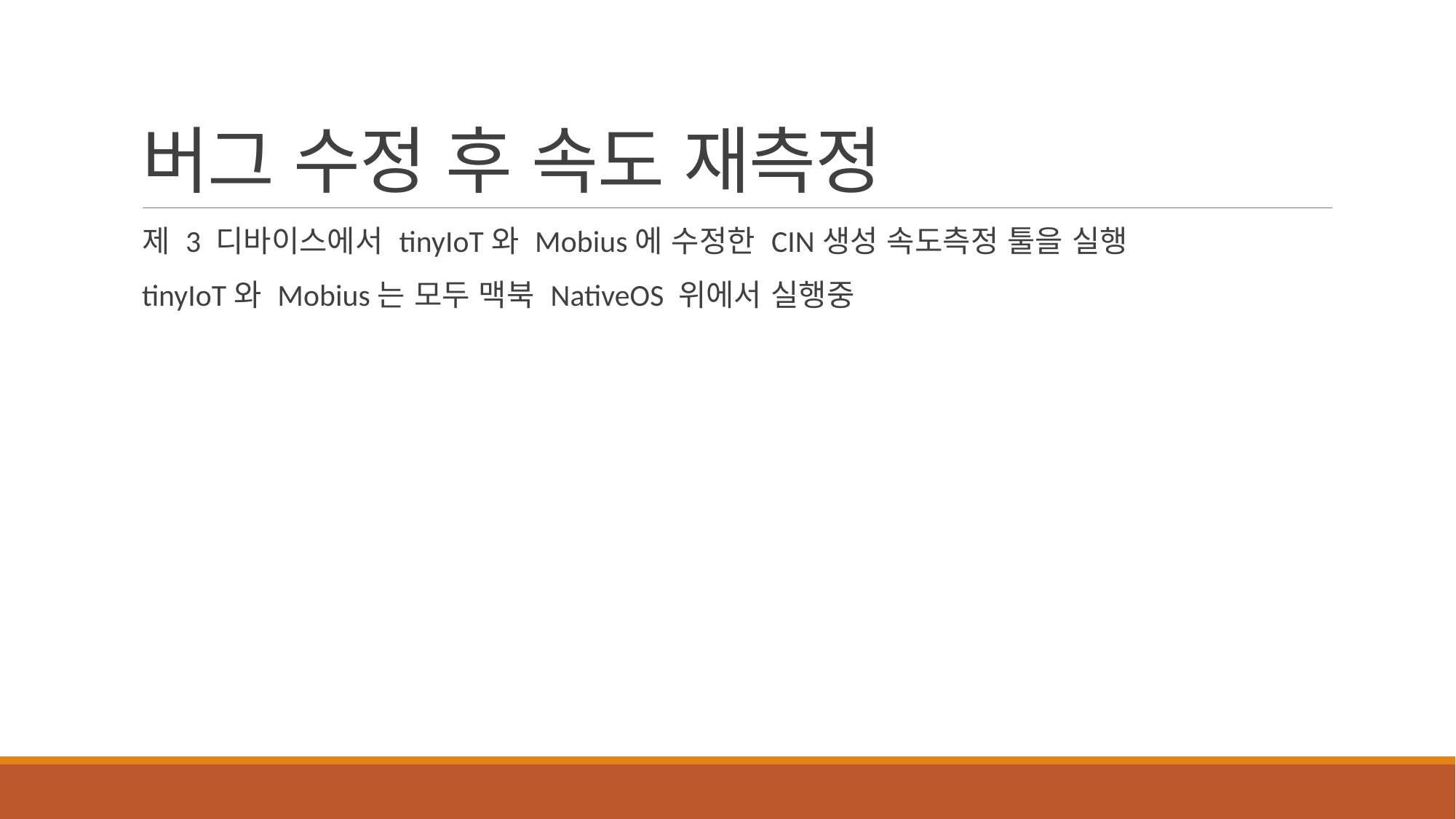

# 버그 수정 후 속도 재측정
제 3 디바이스에서 tinyIoT와 Mobius에 수정한 CIN생성 속도측정 툴을 실행
tinyIoT와 Mobius는 모두 맥북 NativeOS 위에서 실행중